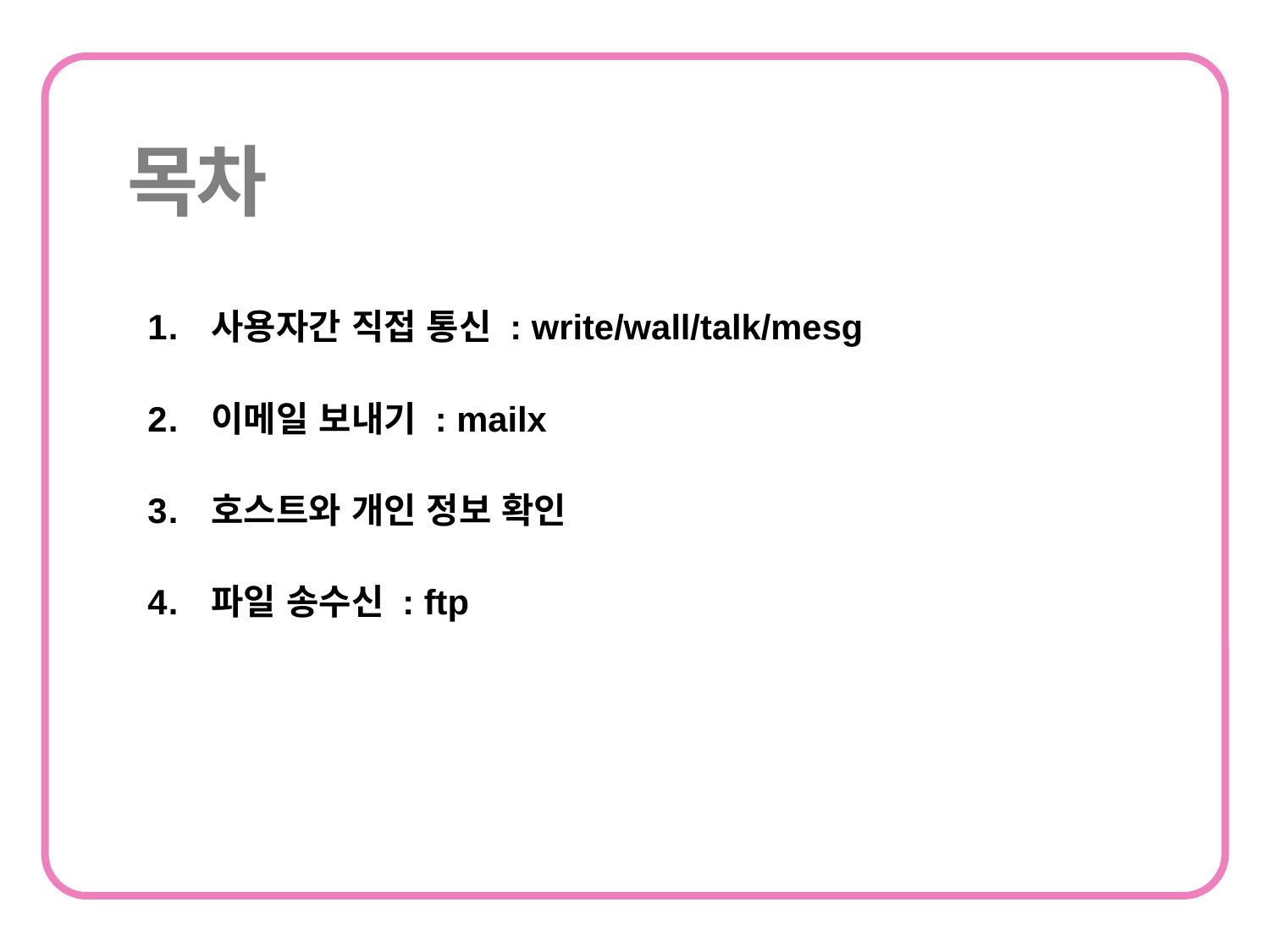

사용자간 직접 통신 : write/wall/talk/mesg
이메일 보내기 : mailx
호스트와 개인 정보 확인
파일 송수신 : ftp